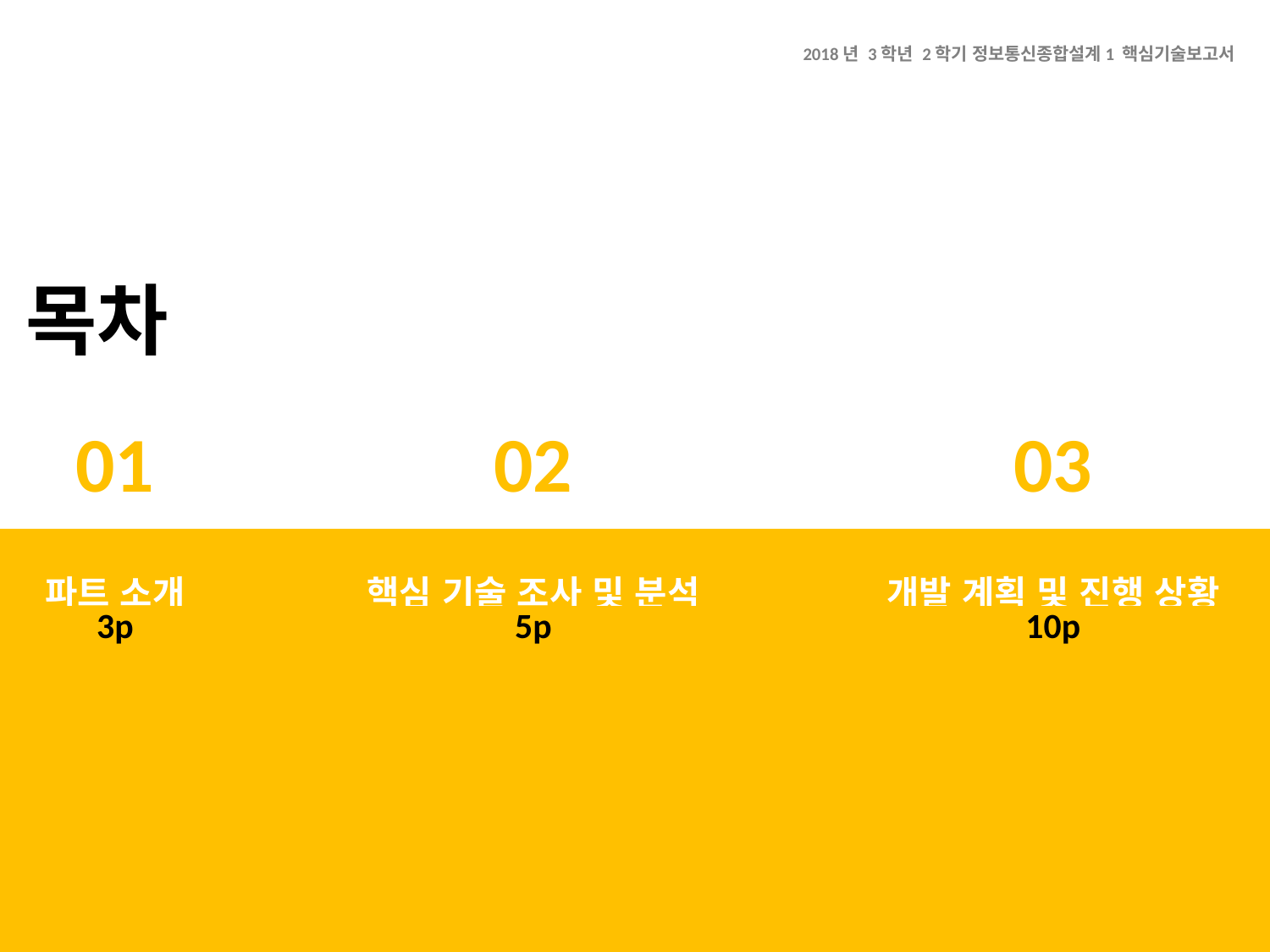

2018년 3학년 2학기 정보통신종합설계1 핵심기술보고서
목차
| 01 | 02 | 03 |
| --- | --- | --- |

| 파트 소개 | 핵심 기술 조사 및 분석 | 개발 계획 및 진행 상황 |
| --- | --- | --- |
| 3p | 5p | 10p |
| --- | --- | --- |
2